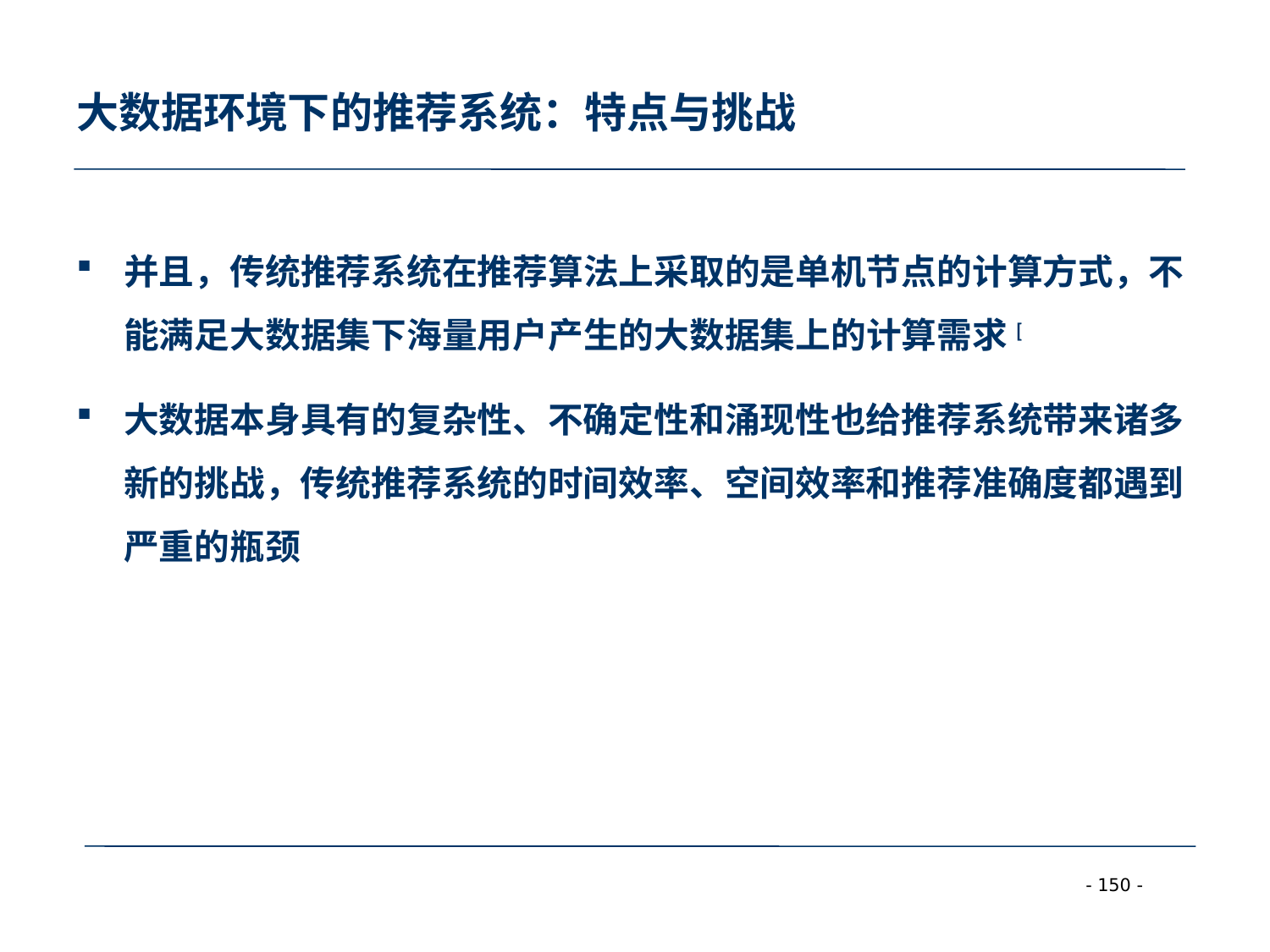

# 大数据环境下的推荐系统：特点与挑战
并且，传统推荐系统在推荐算法上采取的是单机节点的计算方式，不能满足大数据集下海量用户产生的大数据集上的计算需求[
大数据本身具有的复杂性、不确定性和涌现性也给推荐系统带来诸多新的挑战，传统推荐系统的时间效率、空间效率和推荐准确度都遇到严重的瓶颈